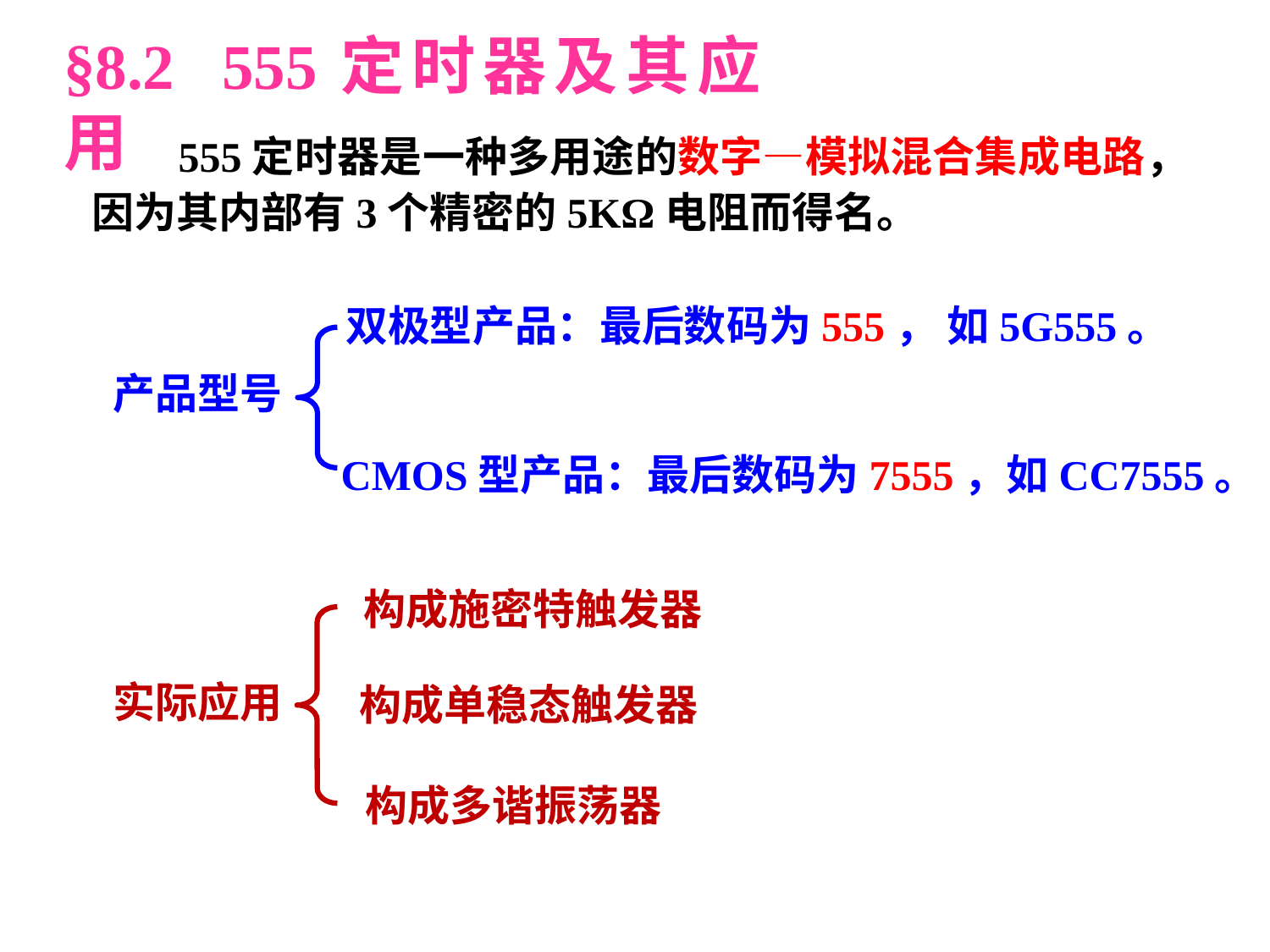

§8.2  555定时器及其应用
555定时器是一种多用途的数字—模拟混合集成电路，因为其内部有3个精密的5KΩ电阻而得名。
双极型产品：最后数码为555， 如5G555。

产品型号
CMOS型产品：最后数码为7555，如CC7555。
构成施密特触发器

实际应用
构成单稳态触发器
构成多谐振荡器